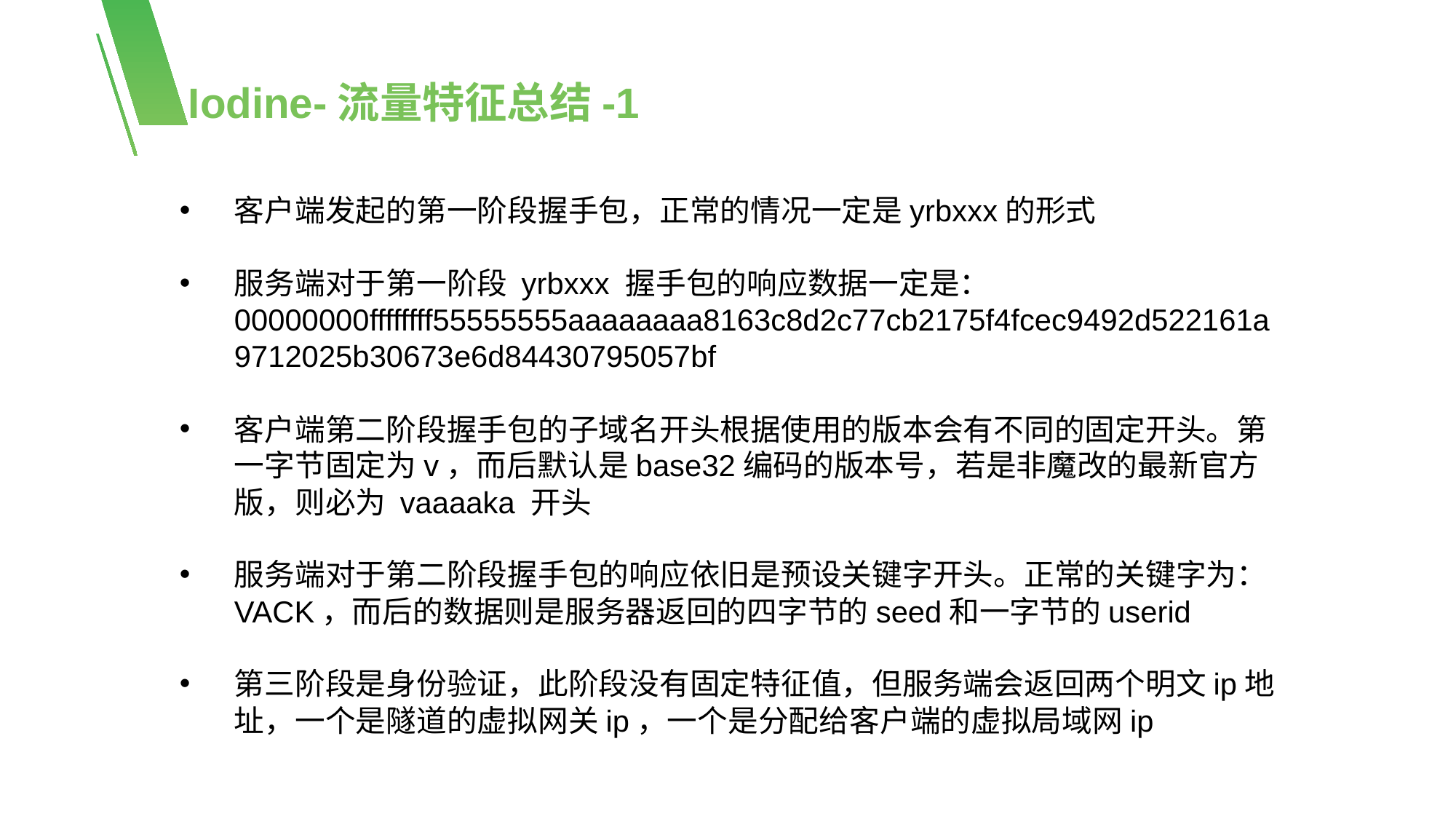

Iodine-流量特征总结-1
客户端发起的第一阶段握手包，正常的情况一定是yrbxxx的形式

服务端对于第一阶段 yrbxxx 握手包的响应数据一定是：00000000ffffffff55555555aaaaaaaa8163c8d2c77cb2175f4fcec9492d522161a9712025b30673e6d84430795057bf

客户端第二阶段握手包的子域名开头根据使用的版本会有不同的固定开头。第一字节固定为v，而后默认是base32编码的版本号，若是非魔改的最新官方版，则必为 vaaaaka 开头

服务端对于第二阶段握手包的响应依旧是预设关键字开头。正常的关键字为：VACK，而后的数据则是服务器返回的四字节的seed和一字节的userid

第三阶段是身份验证，此阶段没有固定特征值，但服务端会返回两个明文ip地址，一个是隧道的虚拟网关ip，一个是分配给客户端的虚拟局域网ip